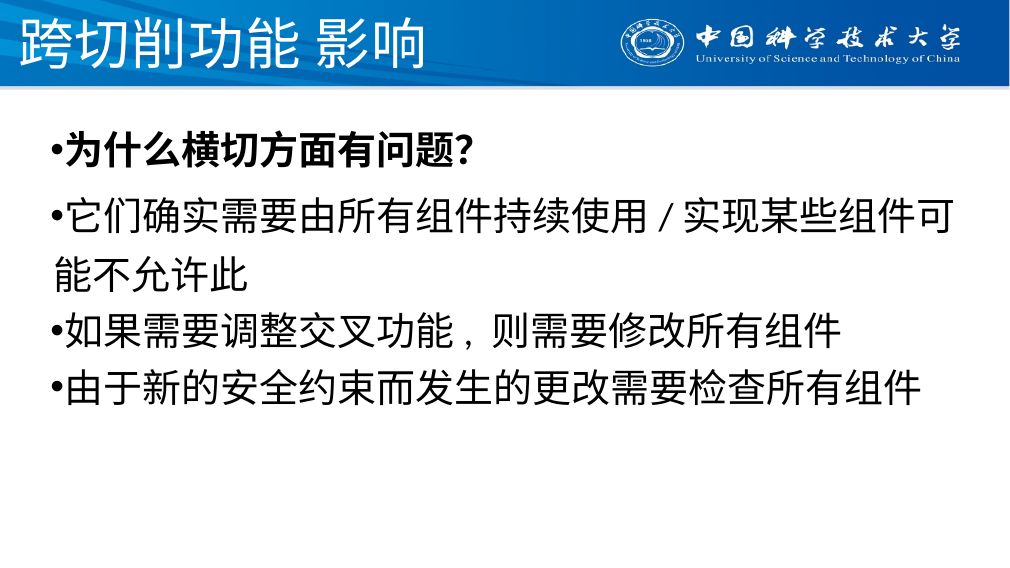

# 跨切削功能 影响
为什么横切方面有问题？
它们确实需要由所有组件持续使用/实现某些组件可能不允许此
如果需要调整交叉功能, 则需要修改所有组件
由于新的安全约束而发生的更改需要检查所有组件